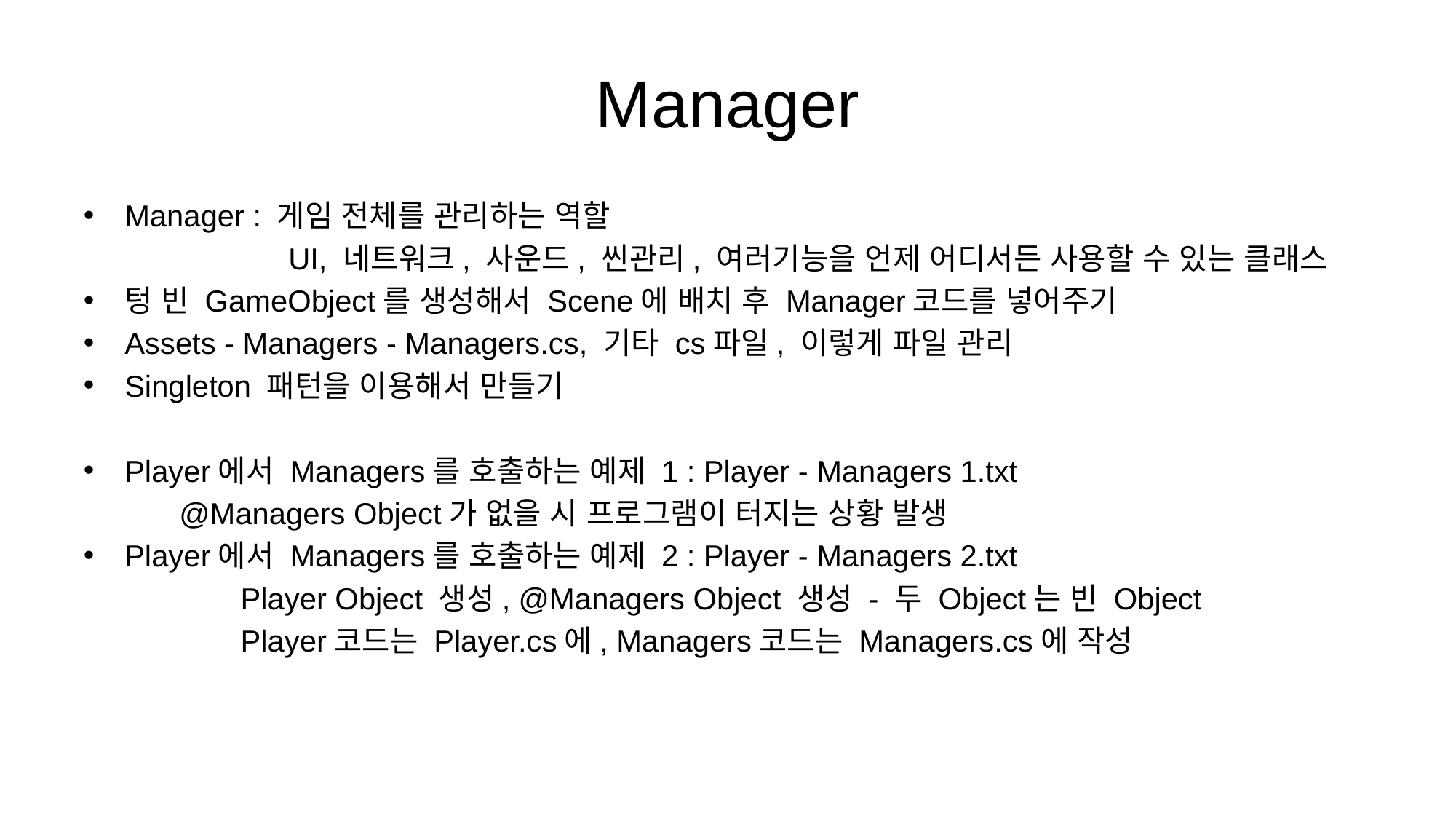

# Manager
Manager : 게임 전체를 관리하는 역할
UI, 네트워크, 사운드, 씬관리, 여러기능을 언제 어디서든 사용할 수 있는 클래스
텅 빈 GameObject를 생성해서 Scene에 배치 후 Manager코드를 넣어주기
Assets - Managers - Managers.cs, 기타 cs파일, 이렇게 파일 관리
Singleton 패턴을 이용해서 만들기

Player에서 Managers를 호출하는 예제 1 : Player - Managers 1.txt
@Managers Object가 없을 시 프로그램이 터지는 상황 발생
Player에서 Managers를 호출하는 예제 2 : Player - Managers 2.txt
	Player Object 생성, @Managers Object 생성 - 두 Object는 빈 Object
	Player코드는 Player.cs에, Managers코드는 Managers.cs에 작성